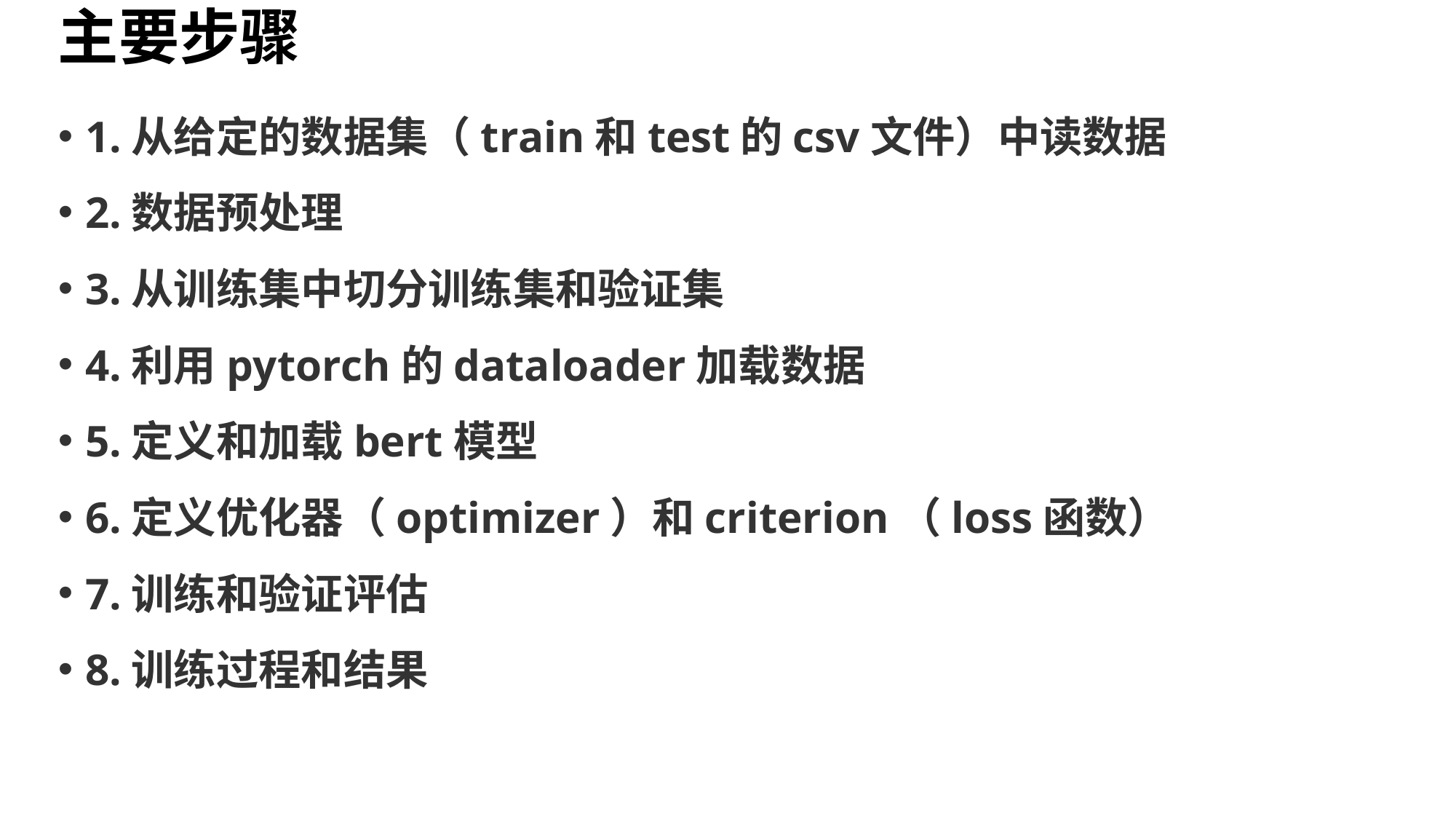

# 主要步骤
1.从给定的数据集（train和test的csv文件）中读数据
2.数据预处理
3.从训练集中切分训练集和验证集
4.利用pytorch的dataloader加载数据
5.定义和加载bert模型
6.定义优化器（optimizer）和criterion（loss函数）
7.训练和验证评估
8.训练过程和结果